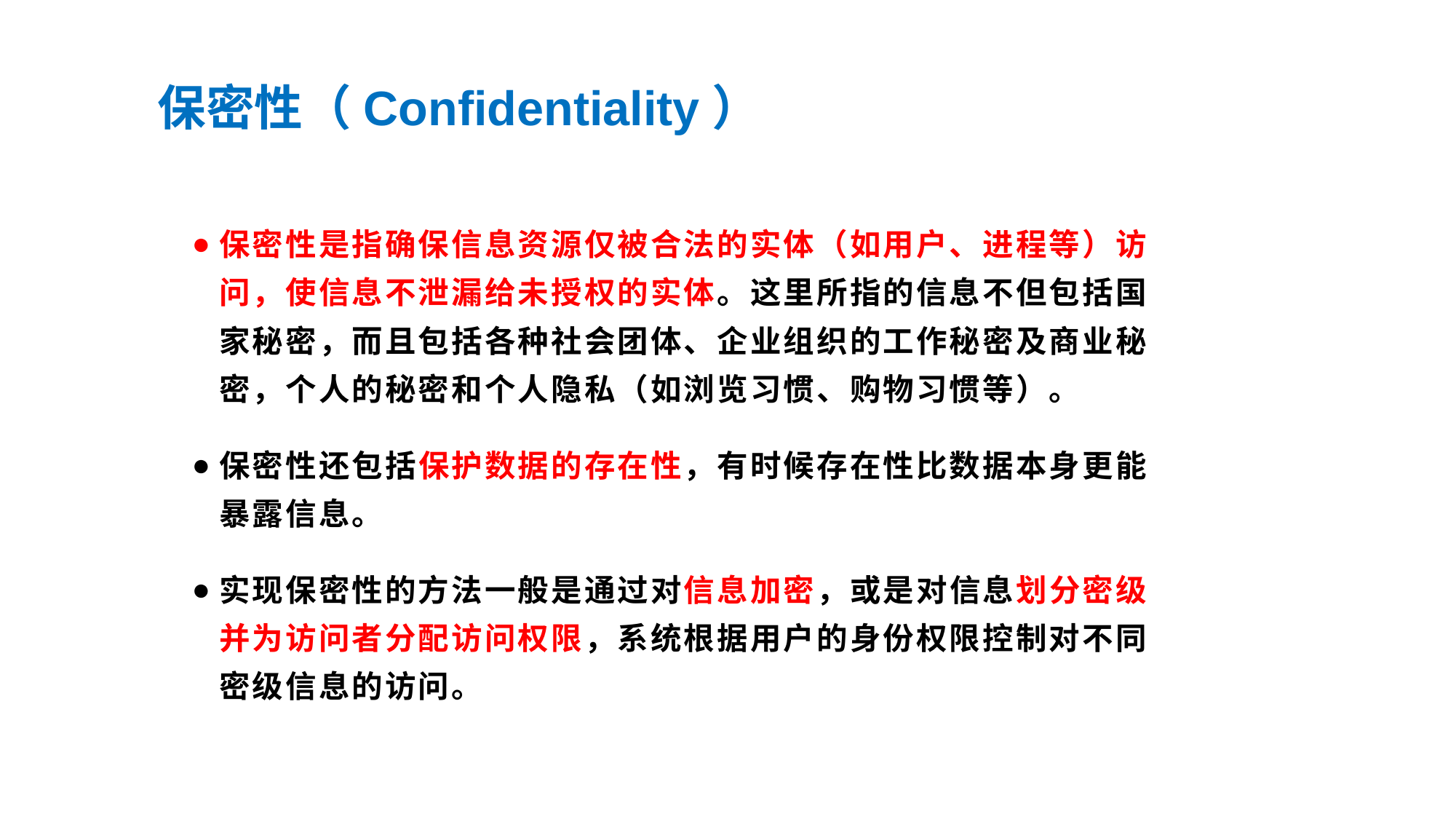

保密性（Confidentiality）
保密性是指确保信息资源仅被合法的实体（如用户、进程等）访问，使信息不泄漏给未授权的实体。这里所指的信息不但包括国家秘密，而且包括各种社会团体、企业组织的工作秘密及商业秘密，个人的秘密和个人隐私（如浏览习惯、购物习惯等）。
保密性还包括保护数据的存在性，有时候存在性比数据本身更能暴露信息。
实现保密性的方法一般是通过对信息加密，或是对信息划分密级并为访问者分配访问权限，系统根据用户的身份权限控制对不同密级信息的访问。